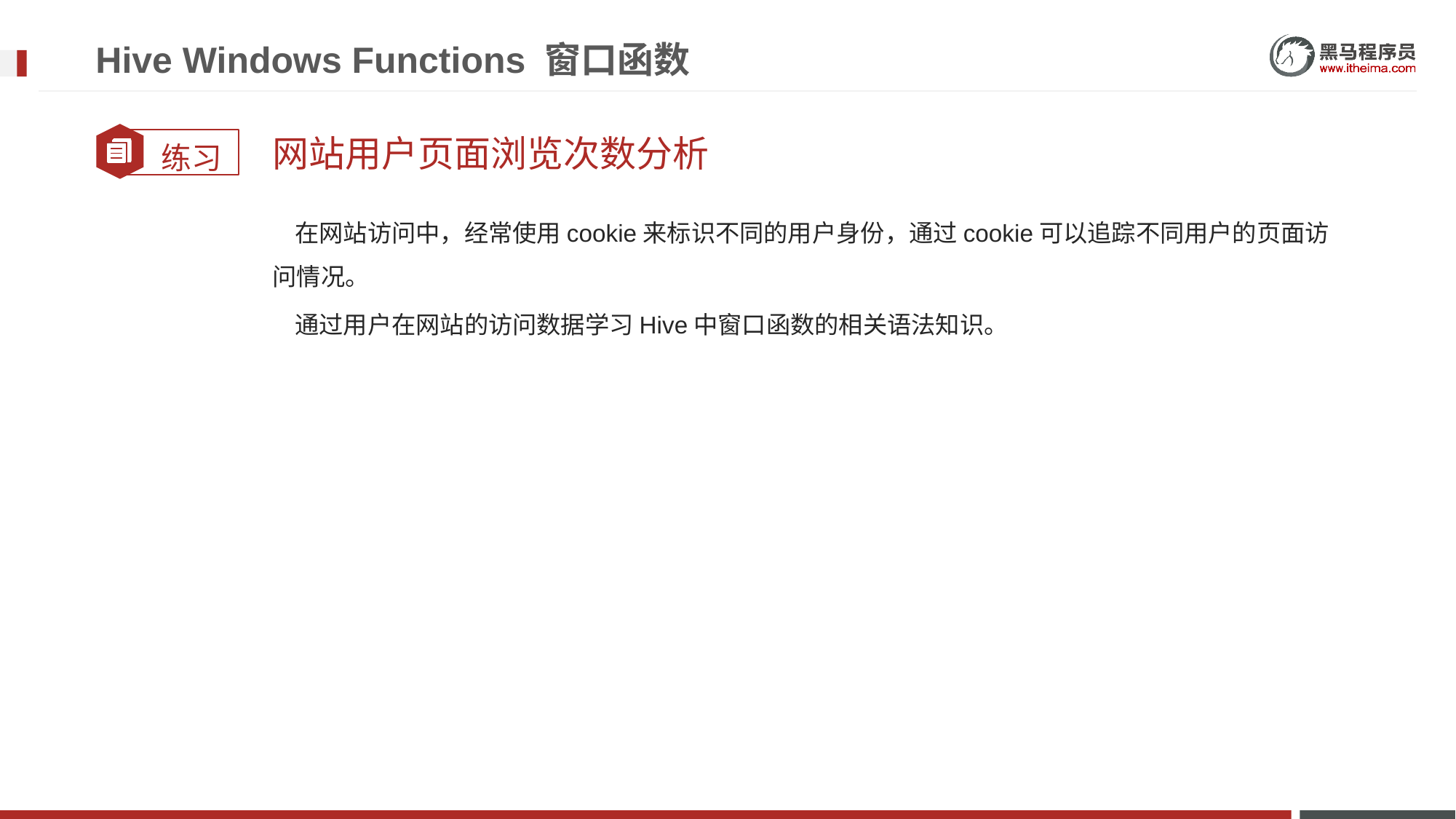

# Hive Windows Functions 窗口函数
网站用户页面浏览次数分析
   在网站访问中，经常使用cookie来标识不同的用户身份，通过cookie可以追踪不同用户的页面访问情况。
   通过用户在网站的访问数据学习Hive中窗口函数的相关语法知识。